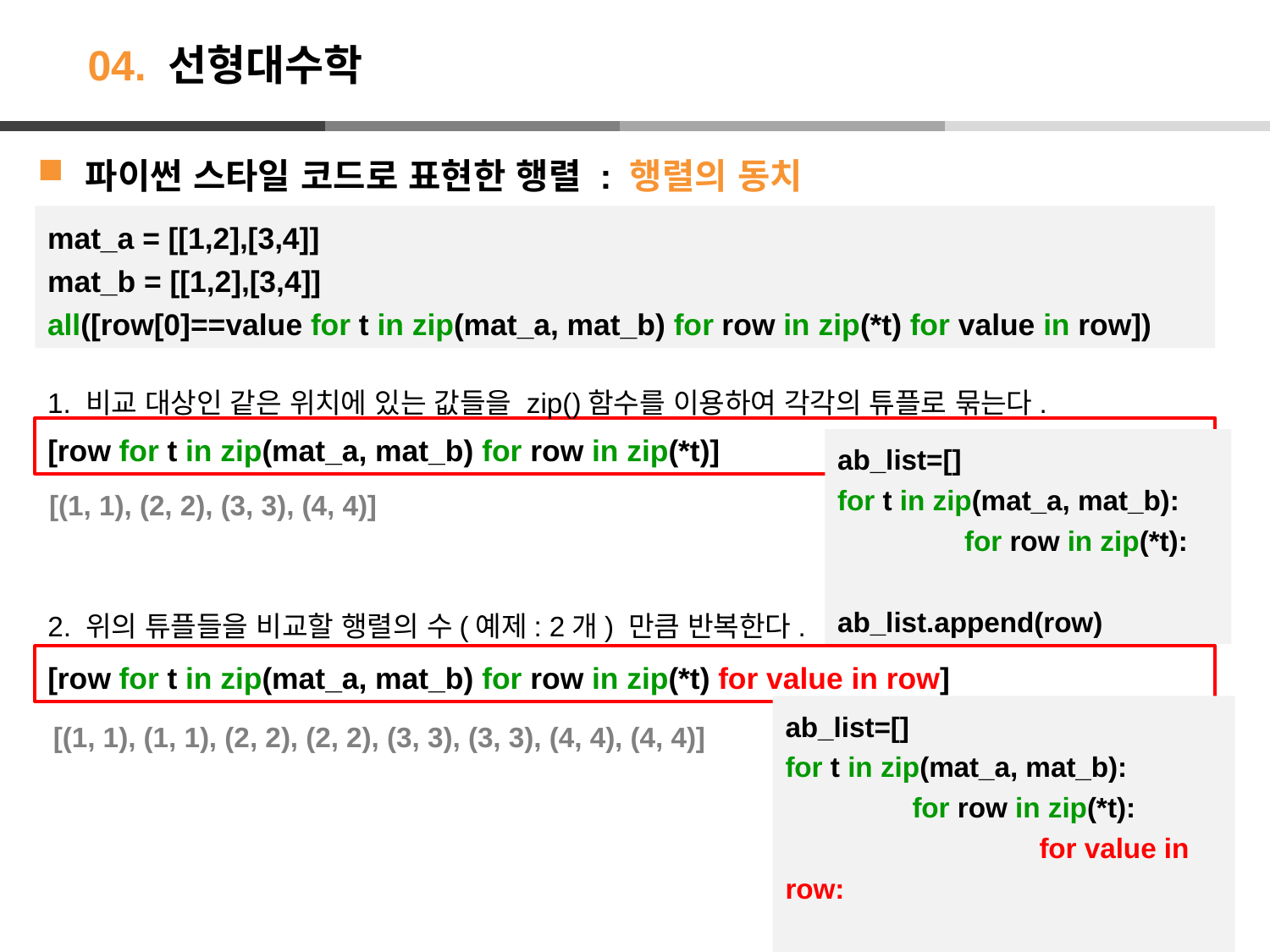

# 04. 선형대수학
파이썬 스타일 코드로 표현한 행렬 : 행렬의 동치
mat_a = [[1,2],[3,4]]
mat_b = [[1,2],[3,4]]
all([row[0]==value for t in zip(mat_a, mat_b) for row in zip(*t) for value in row])

1. 비교 대상인 같은 위치에 있는 값들을 zip()함수를 이용하여 각각의 튜플로 묶는다.
[row for t in zip(mat_a, mat_b) for row in zip(*t)]
ab_list=[]
for t in zip(mat_a, mat_b):
	for row in zip(*t):
		ab_list.append(row)
[(1, 1), (2, 2), (3, 3), (4, 4)]
2. 위의 튜플들을 비교할 행렬의 수(예제: 2개) 만큼 반복한다.
[row for t in zip(mat_a, mat_b) for row in zip(*t) for value in row]
ab_list=[]
for t in zip(mat_a, mat_b):
	for row in zip(*t):
		for value in row:
			ab_list.append(row)
[(1, 1), (1, 1), (2, 2), (2, 2), (3, 3), (3, 3), (4, 4), (4, 4)]